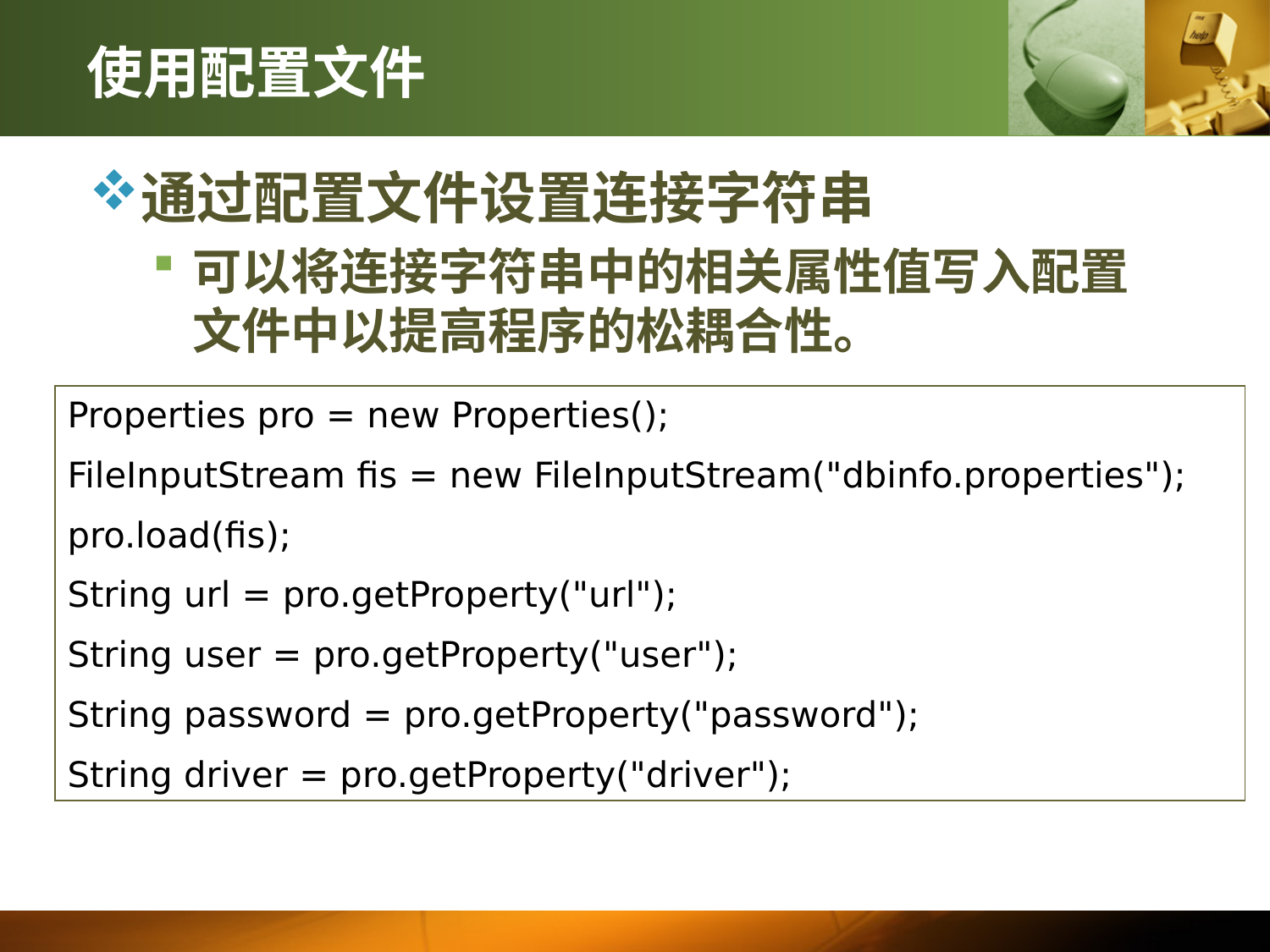

# 使用配置文件
通过配置文件设置连接字符串
可以将连接字符串中的相关属性值写入配置文件中以提高程序的松耦合性。

Properties pro = new Properties();
FileInputStream fis = new FileInputStream("dbinfo.properties");
pro.load(fis);
String url = pro.getProperty("url");
String user = pro.getProperty("user");
String password = pro.getProperty("password");
String driver = pro.getProperty("driver");